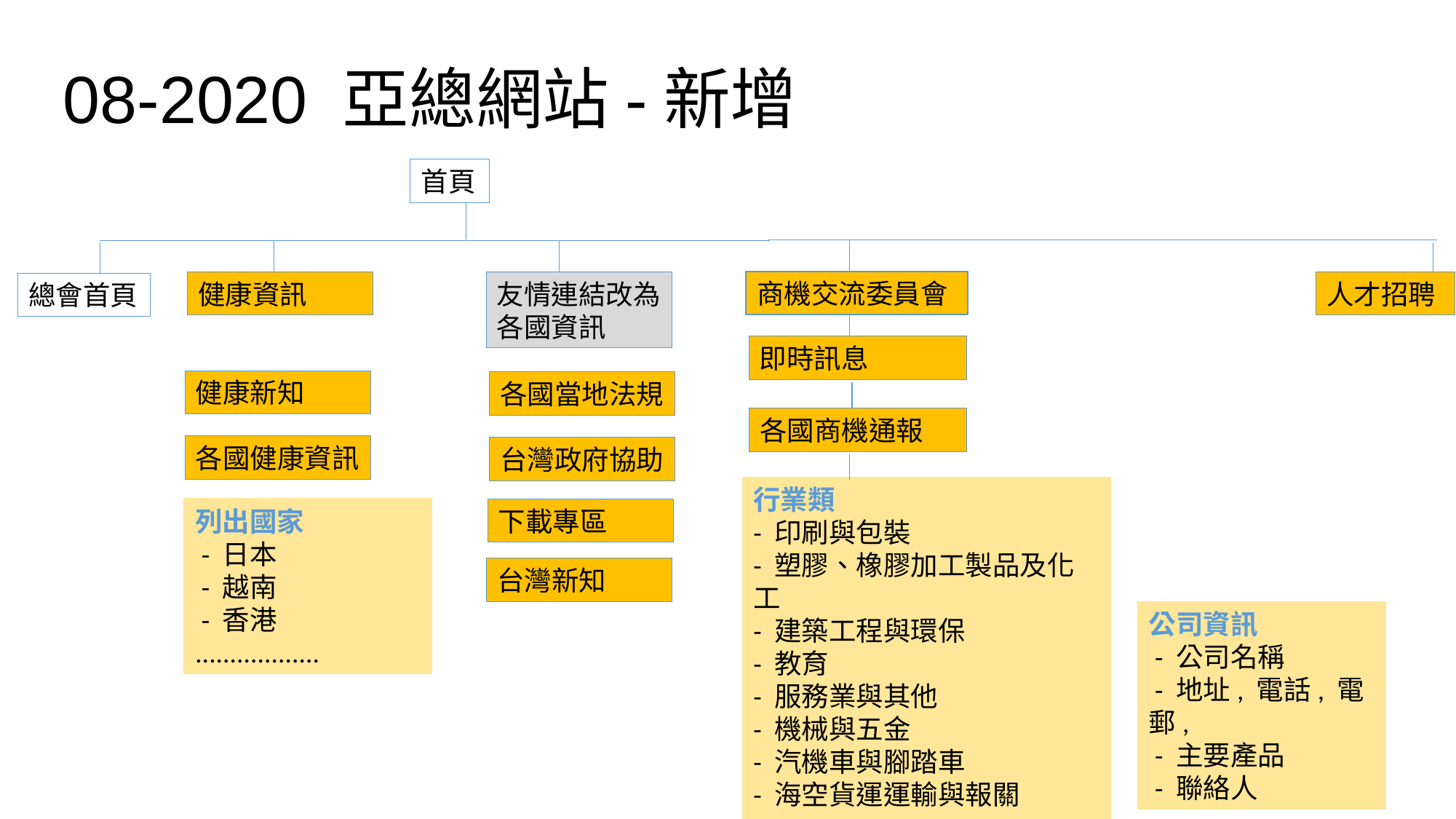

# 08-2020 亞總網站-新增
首頁
商機交流委員會
人才招聘
健康資訊
友情連結改為各國資訊
總會首頁
即時訊息
健康新知
各國當地法規
各國商機通報
各國健康資訊
台灣政府協助
行業類
- 印刷與包裝
- 塑膠、橡膠加工製品及化工
- 建築工程與環保
- 教育
- 服務業與其他
- 機械與五金
- 汽機車與腳踏車
- 海空貨運運輸與報關
..................
列出國家
 - 日本
 - 越南
 - 香港
..................
下載專區
台灣新知
公司資訊
 - 公司名稱
 - 地址, 電話, 電郵,
 - 主要產品
 - 聯絡人